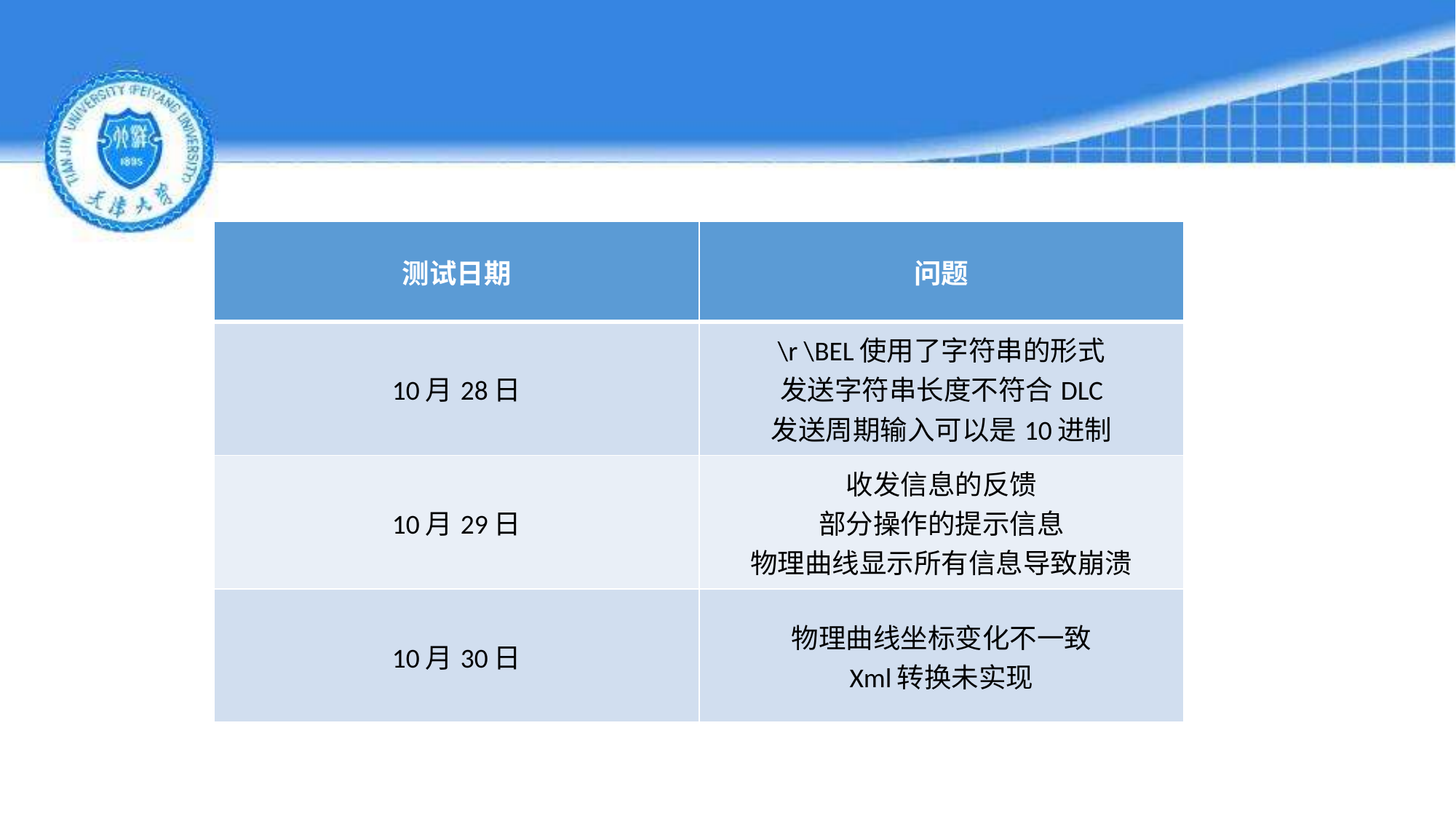

| 测试日期 | 问题 |
| --- | --- |
| 10月28日 | \r \BEL使用了字符串的形式 发送字符串长度不符合DLC 发送周期输入可以是10进制 |
| 10月29日 | 收发信息的反馈 部分操作的提示信息 物理曲线显示所有信息导致崩溃 |
| 10月30日 | 物理曲线坐标变化不一致 Xml转换未实现 |